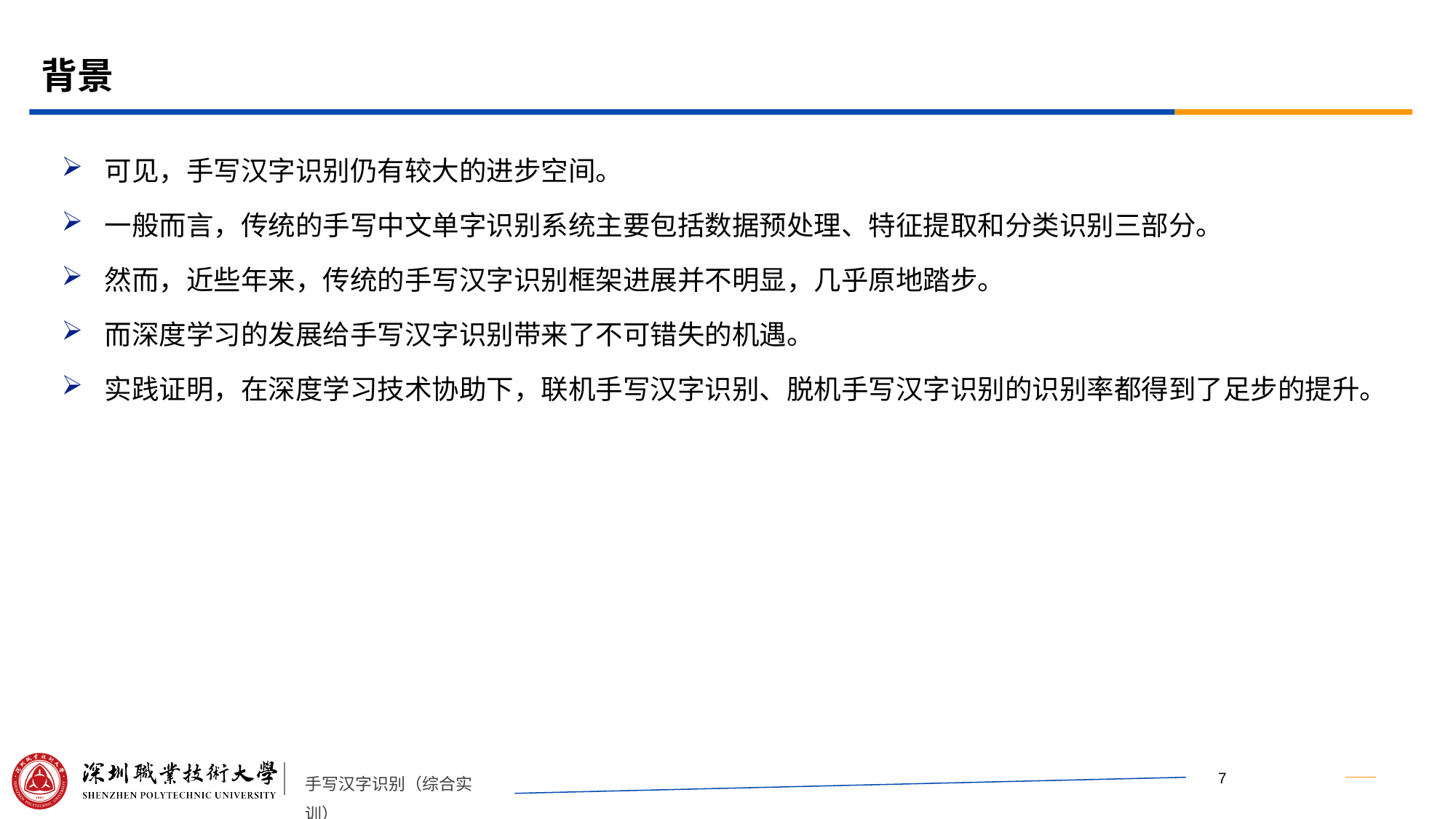

# 背景
可见，手写汉字识别仍有较大的进步空间。
一般而言，传统的手写中文单字识别系统主要包括数据预处理、特征提取和分类识别三部分。
然而，近些年来，传统的手写汉字识别框架进展并不明显，几乎原地踏步。
而深度学习的发展给手写汉字识别带来了不可错失的机遇。
实践证明，在深度学习技术协助下，联机手写汉字识别、脱机手写汉字识别的识别率都得到了足步的提升。